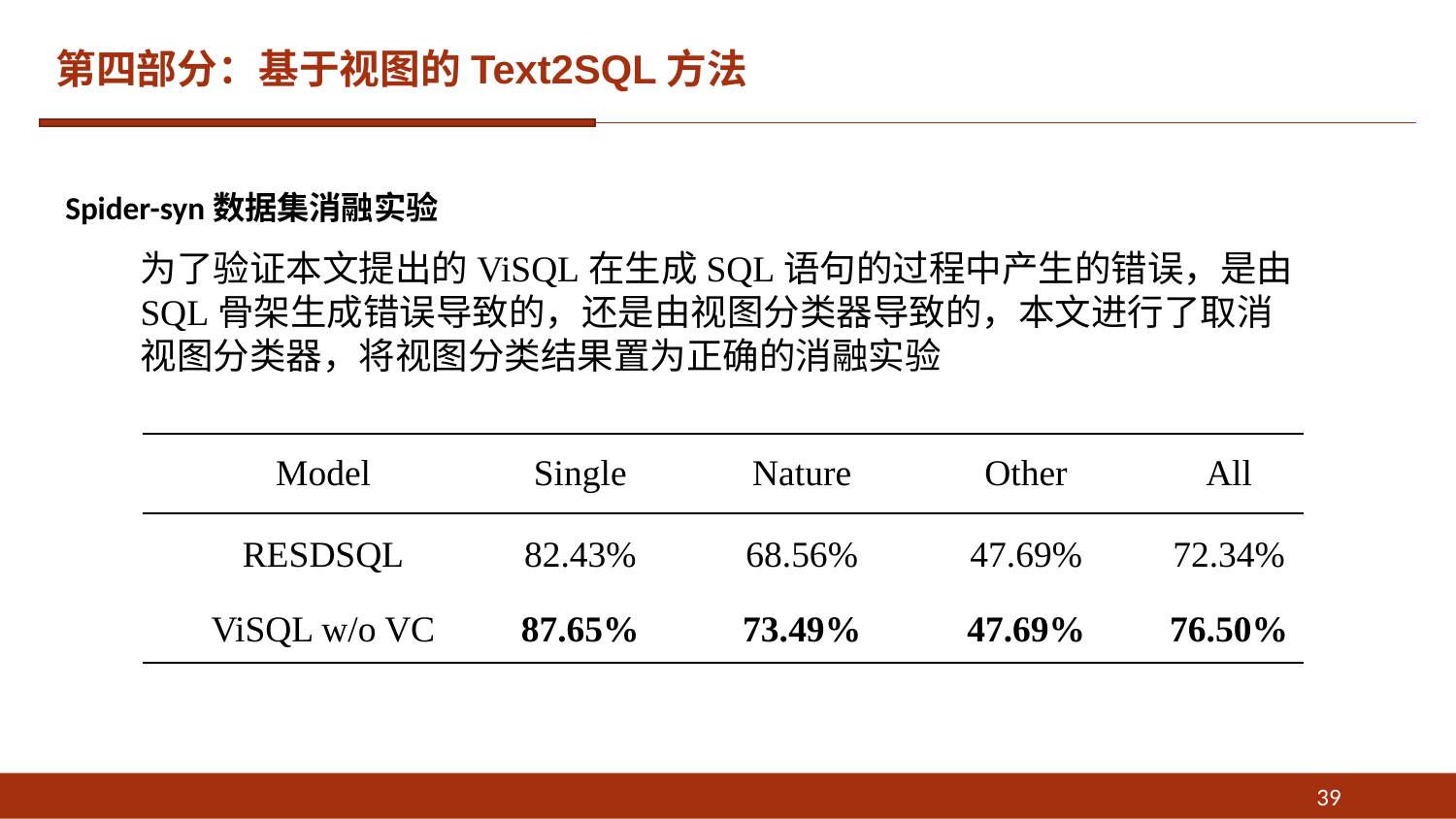

# 第四部分：基于视图的Text2SQL方法
Spider-syn数据集消融实验
为了验证本文提出的ViSQL在生成SQL语句的过程中产生的错误，是由SQL骨架生成错误导致的，还是由视图分类器导致的，本文进行了取消视图分类器，将视图分类结果置为正确的消融实验
| Model | Single | Nature | Other | All |
| --- | --- | --- | --- | --- |
| RESDSQL | 82.43% | 68.56% | 47.69% | 72.34% |
| ViSQL w/o VC | 87.65% | 73.49% | 47.69% | 76.50% |
39